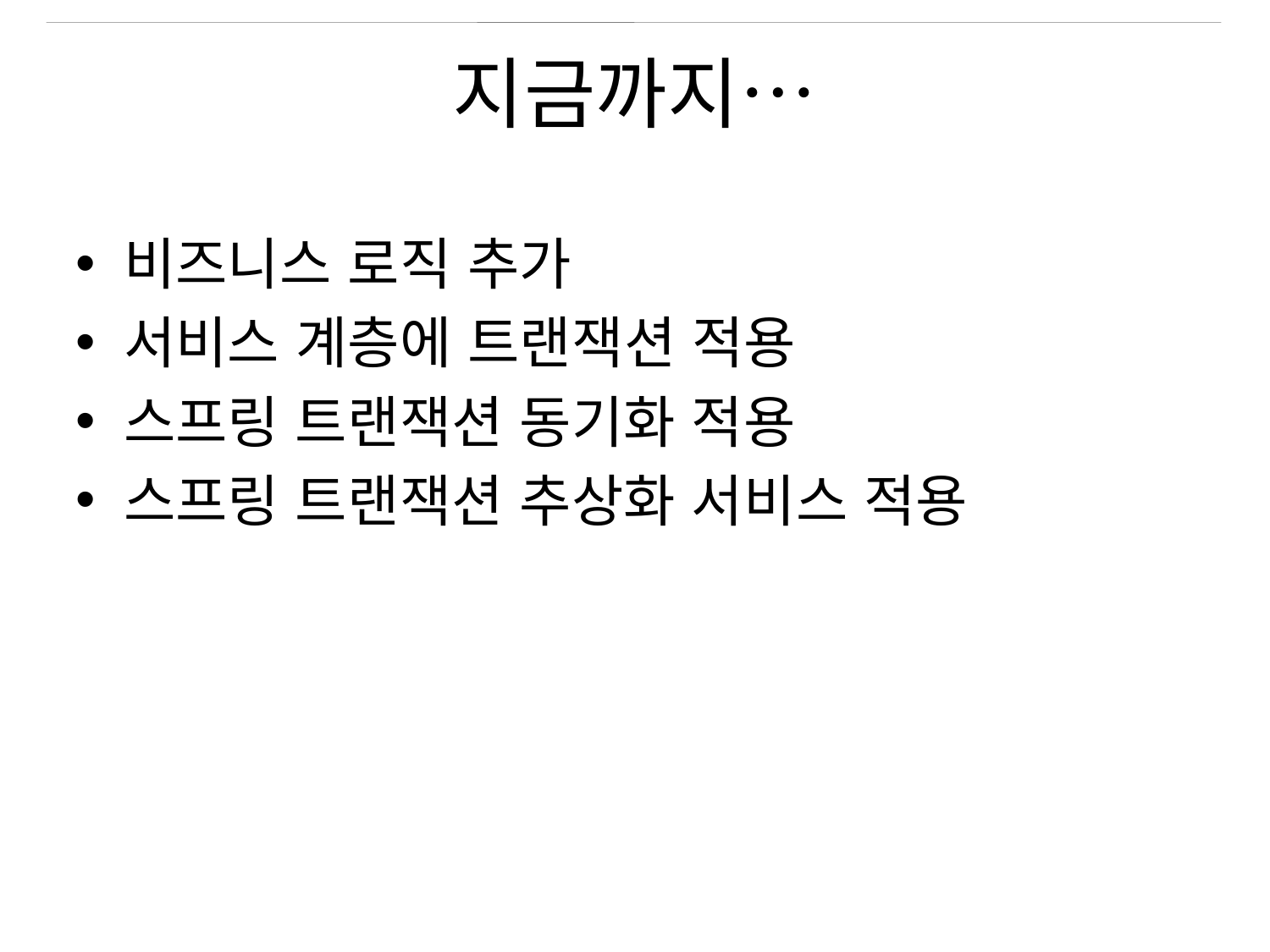

# 지금까지…
비즈니스 로직 추가
서비스 계층에 트랜잭션 적용
스프링 트랜잭션 동기화 적용
스프링 트랜잭션 추상화 서비스 적용